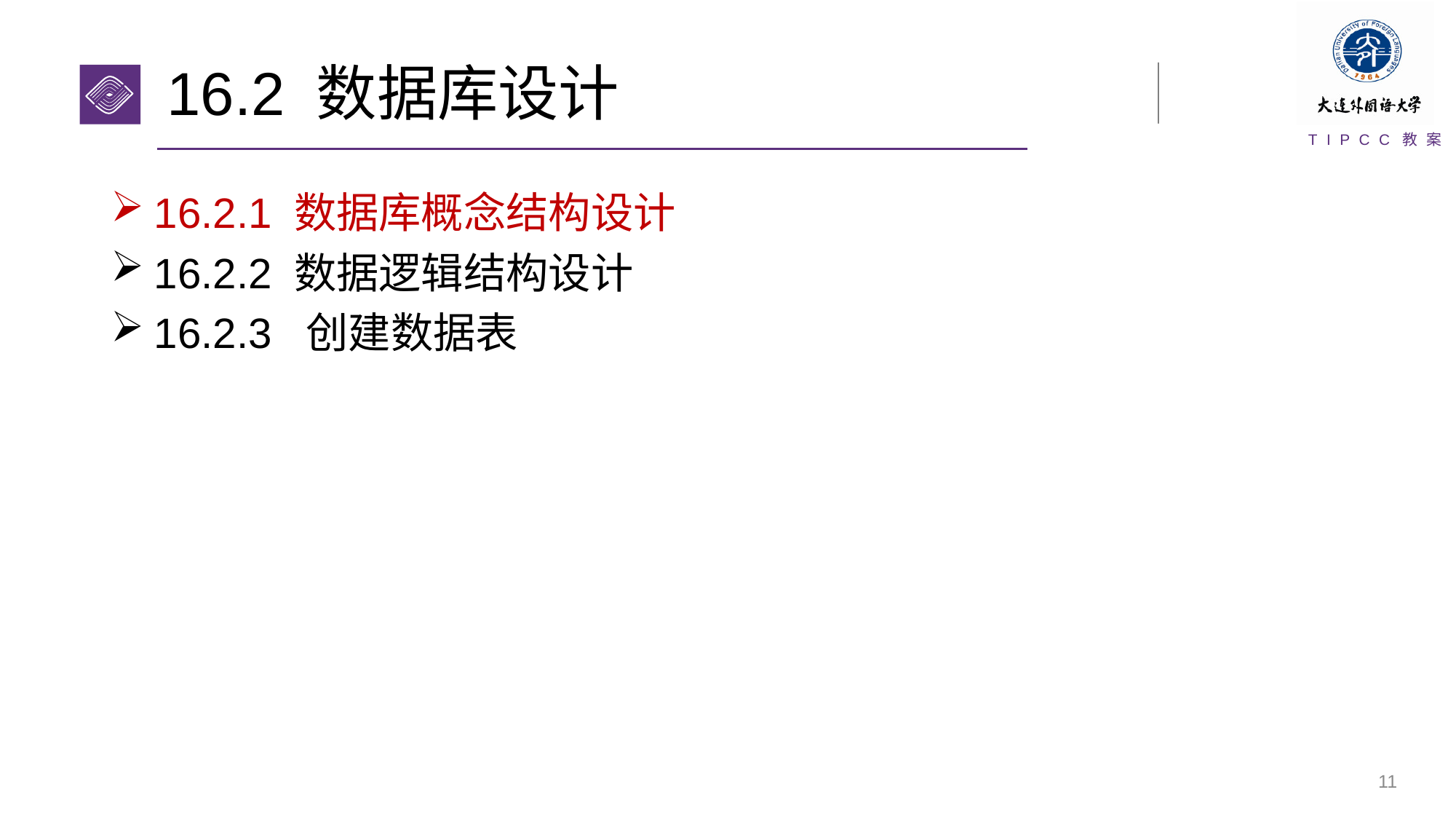

# 16.2 数据库设计
16.2.1 数据库概念结构设计
16.2.2 数据逻辑结构设计
16.2.3  创建数据表
11